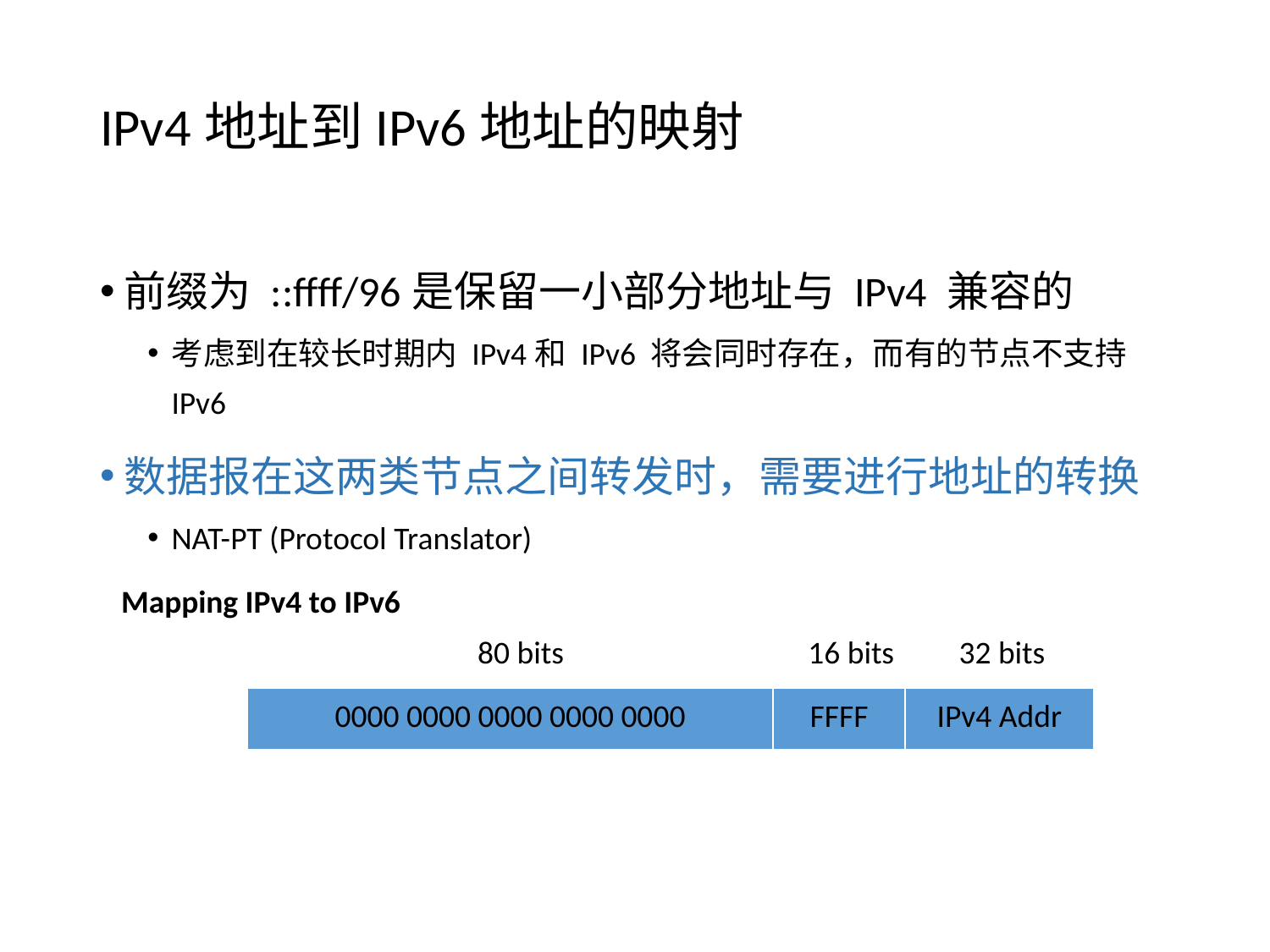

# IPv4地址到IPv6地址的映射
前缀为 ::ffff/96是保留一小部分地址与 IPv4 兼容的
考虑到在较长时期内 IPv4和 IPv6 将会同时存在，而有的节点不支持 IPv6
数据报在这两类节点之间转发时，需要进行地址的转换
NAT-PT (Protocol Translator)
Mapping IPv4 to IPv6
80 bits                                  16 bits         32 bits
| 0000 0000 0000 0000 0000 | FFFF | IPv4 Addr |
| --- | --- | --- |
40